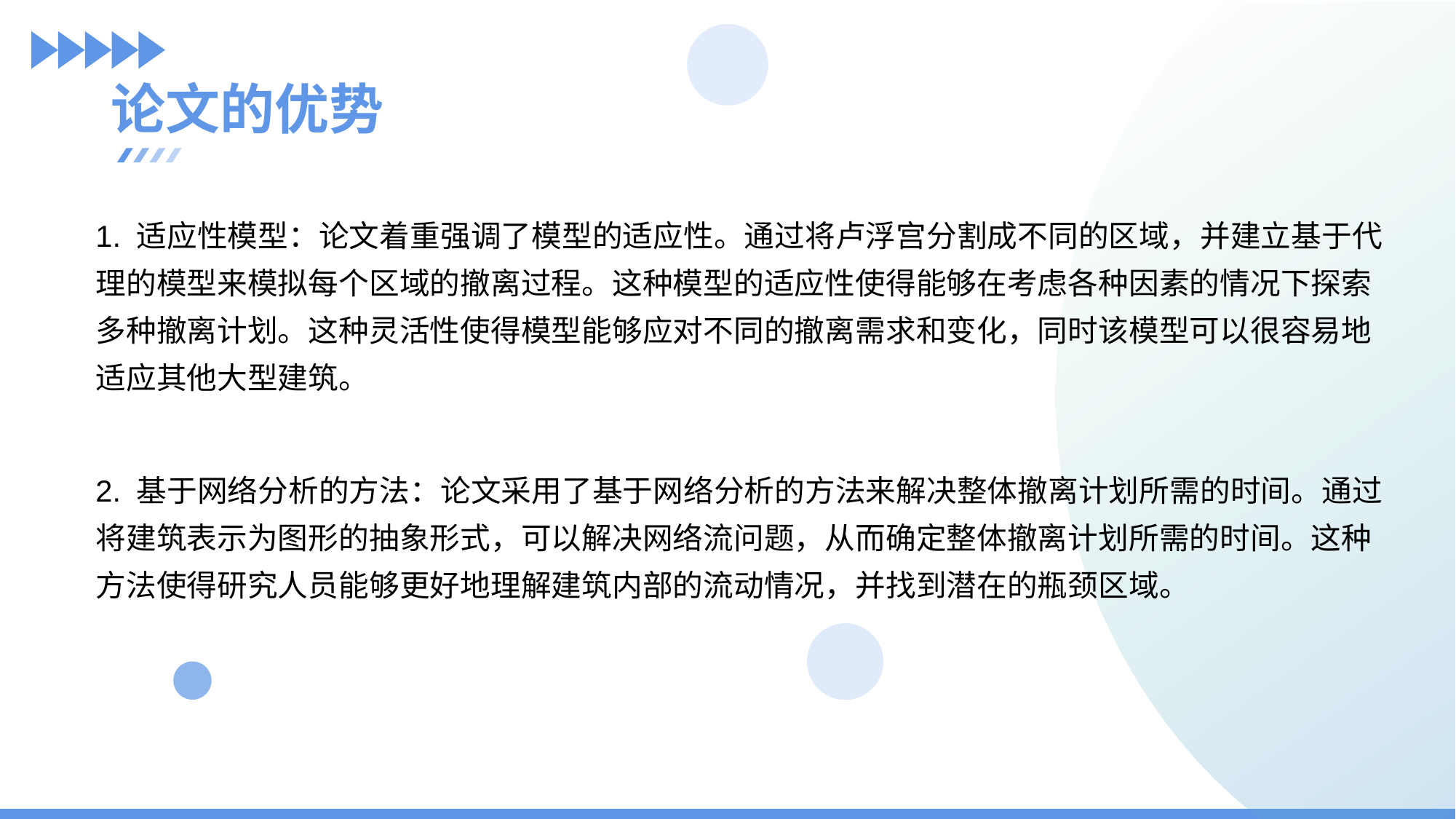

论文的优势

1. 适应性模型：论文着重强调了模型的适应性。通过将卢浮宫分割成不同的区域，并建立基于代理的模型来模拟每个区域的撤离过程。这种模型的适应性使得能够在考虑各种因素的情况下探索多种撤离计划。这种灵活性使得模型能够应对不同的撤离需求和变化，同时该模型可以很容易地适应其他大型建筑。

2. 基于网络分析的方法：论文采用了基于网络分析的方法来解决整体撤离计划所需的时间。通过将建筑表示为图形的抽象形式，可以解决网络流问题，从而确定整体撤离计划所需的时间。这种方法使得研究人员能够更好地理解建筑内部的流动情况，并找到潜在的瓶颈区域。

关键词1
关键词2
关键词3
关键词4